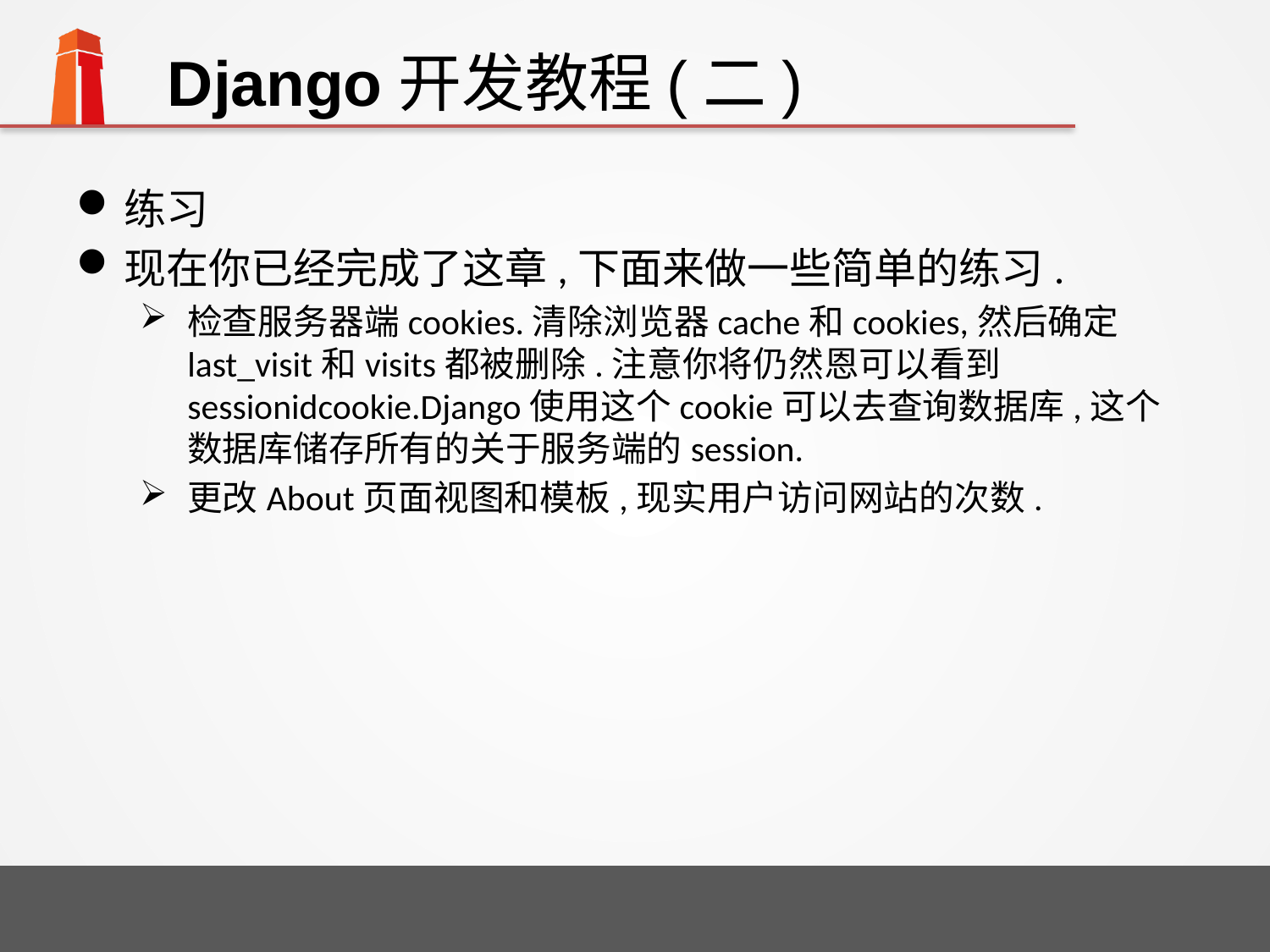

# Django开发教程(二)
练习
现在你已经完成了这章,下面来做一些简单的练习.
检查服务器端cookies.清除浏览器cache和cookies,然后确定last_visit和visits都被删除.注意你将仍然恩可以看到sessionidcookie.Django使用这个cookie可以去查询数据库,这个数据库储存所有的关于服务端的session.
更改About页面视图和模板,现实用户访问网站的次数.